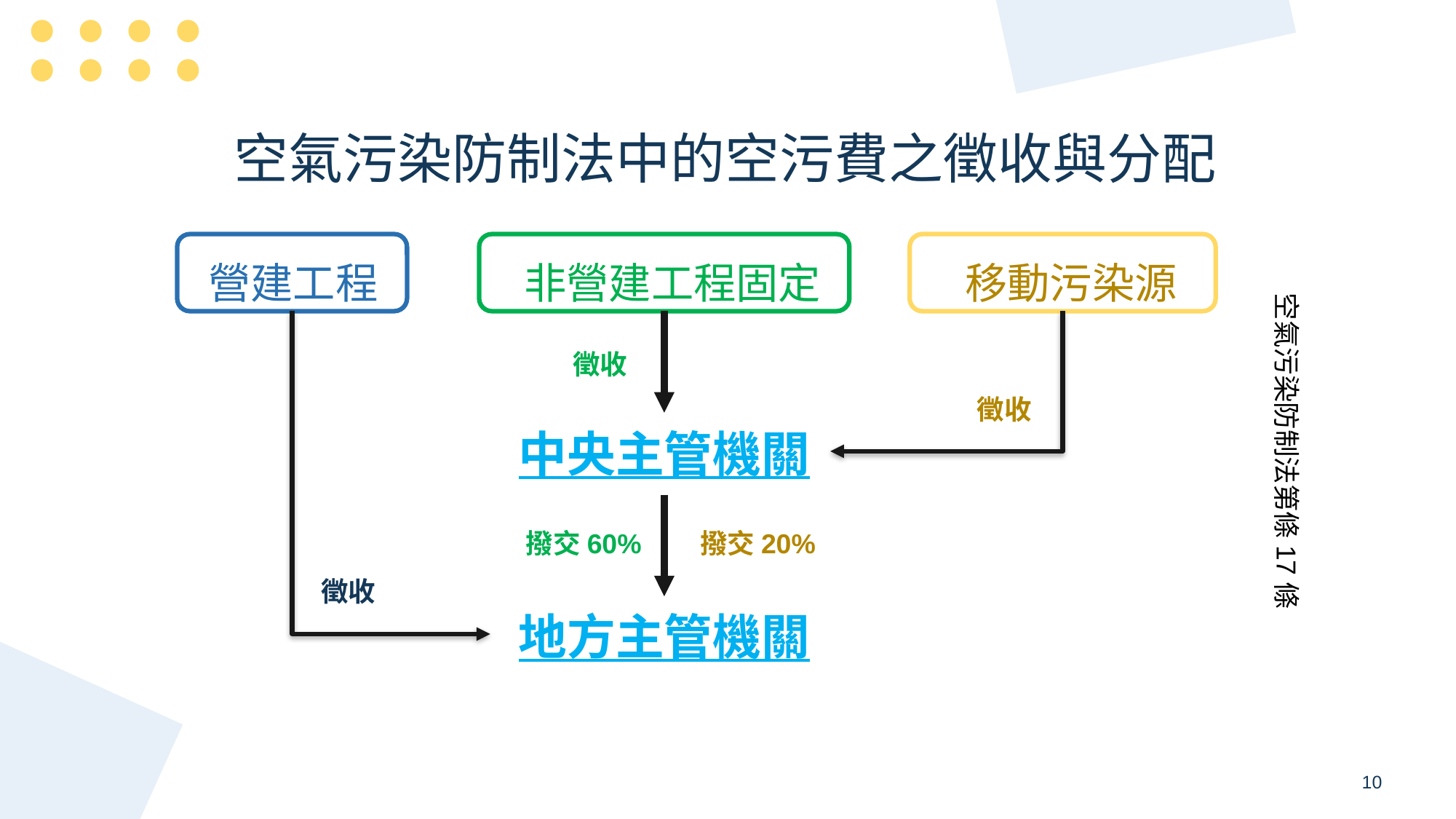

空氣污染防制法中的空污費之徵收與分配
空氣污染防制法第條17條
營建工程
非營建工程固定
移動污染源
徵收
徵收
中央主管機關
撥交20%
撥交60%
徵收
地方主管機關